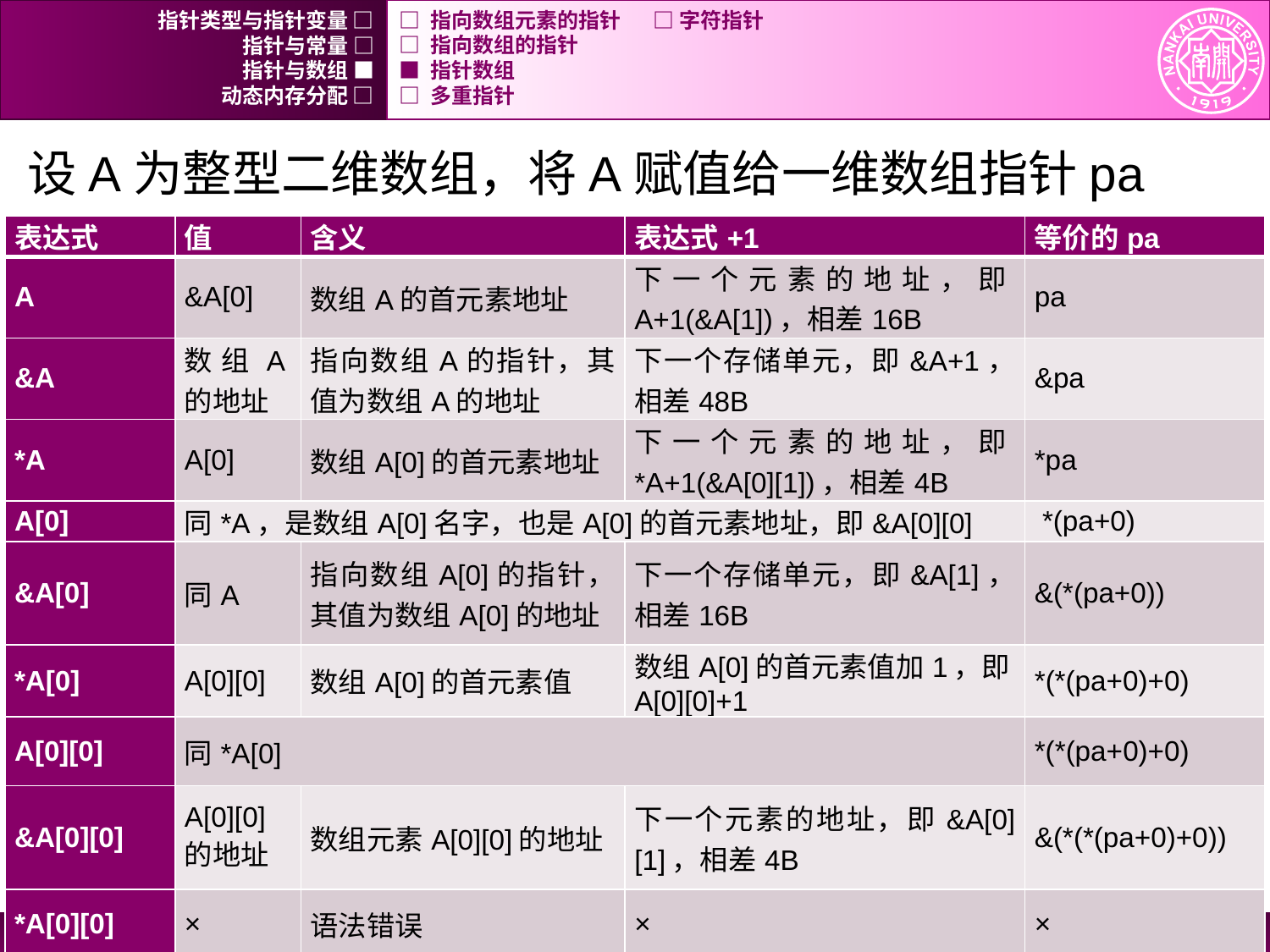

指针类型与指针变量 □
□ 指向数组元素的指针	□ 字符指针
指针与常量 □
□ 指向数组的指针
指针与数组 ■
■ 指针数组
动态内存分配 □
□ 多重指针
# 设A为整型二维数组，将A赋值给一维数组指针pa
| 表达式 | 值 | 含义 | 表达式+1 | 等价的pa |
| --- | --- | --- | --- | --- |
| A | &A[0] | 数组A的首元素地址 | 下一个元素的地址，即A+1(&A[1])，相差16B | pa |
| &A | 数组A的地址 | 指向数组A的指针，其值为数组A的地址 | 下一个存储单元，即&A+1，相差48B | &pa |
| \*A | A[0] | 数组A[0]的首元素地址 | 下一个元素的地址，即\*A+1(&A[0][1])，相差4B | \*pa |
| A[0] | 同\*A，是数组A[0]名字，也是A[0]的首元素地址，即&A[0][0] |  |  | \*(pa+0) |
| &A[0] | 同A | 指向数组A[0]的指针，其值为数组A[0]的地址 | 下一个存储单元，即&A[1]，相差16B | &(\*(pa+0)) |
| \*A[0] | A[0][0] | 数组A[0]的首元素值 | 数组A[0]的首元素值加1，即A[0][0]+1 | \*(\*(pa+0)+0) |
| A[0][0] | 同\*A[0] |  |  | \*(\*(pa+0)+0) |
| &A[0][0] | A[0][0]的地址 | 数组元素A[0][0]的地址 | 下一个元素的地址，即&A[0][1]，相差4B | &(\*(\*(pa+0)+0)) |
| \*A[0][0] | × | 语法错误 | × | × |